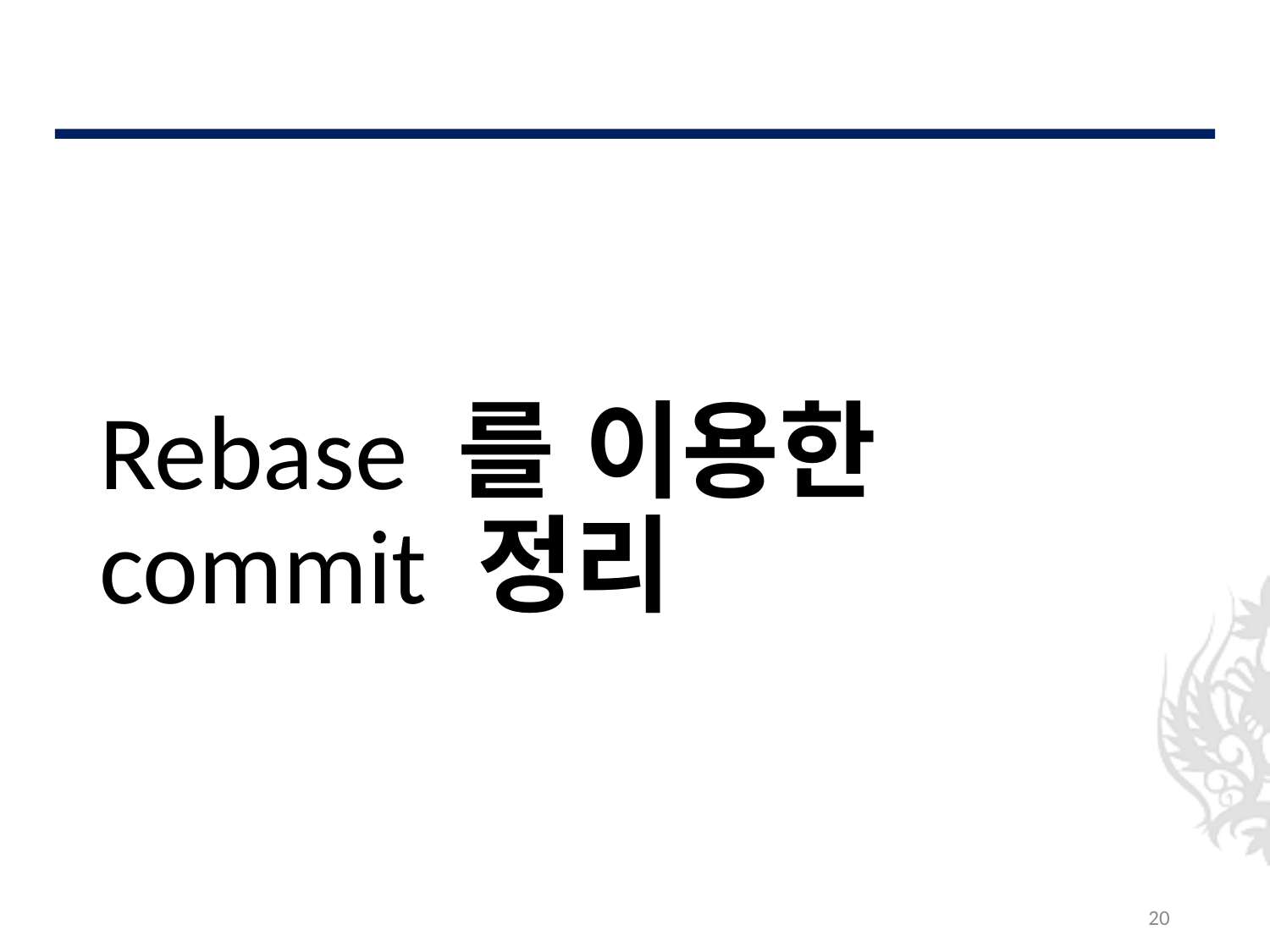

# Rebase 를 이용한 commit 정리

20